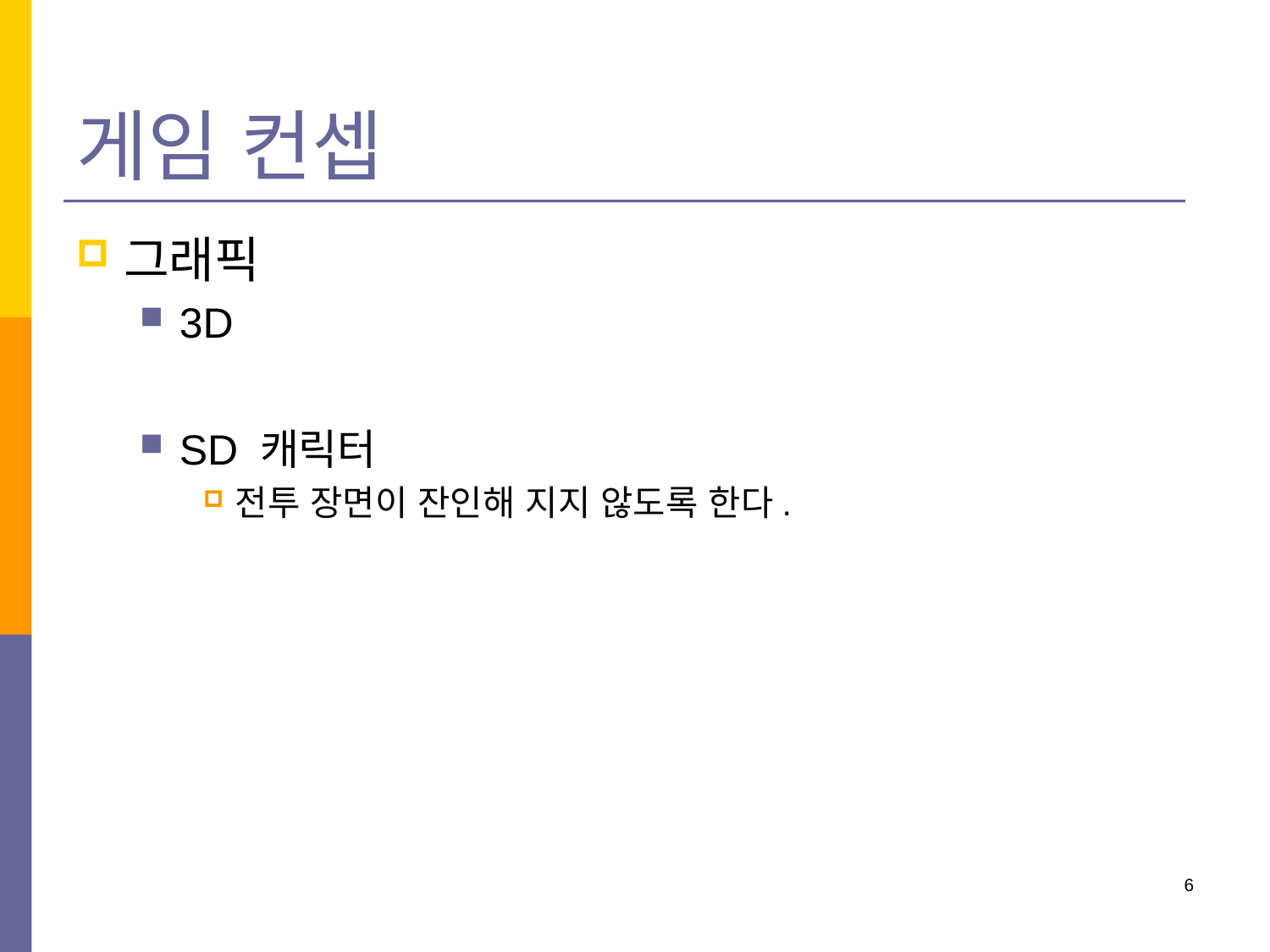

# 게임 컨셉
그래픽
3D

SD 캐릭터
전투 장면이 잔인해 지지 않도록 한다.

6